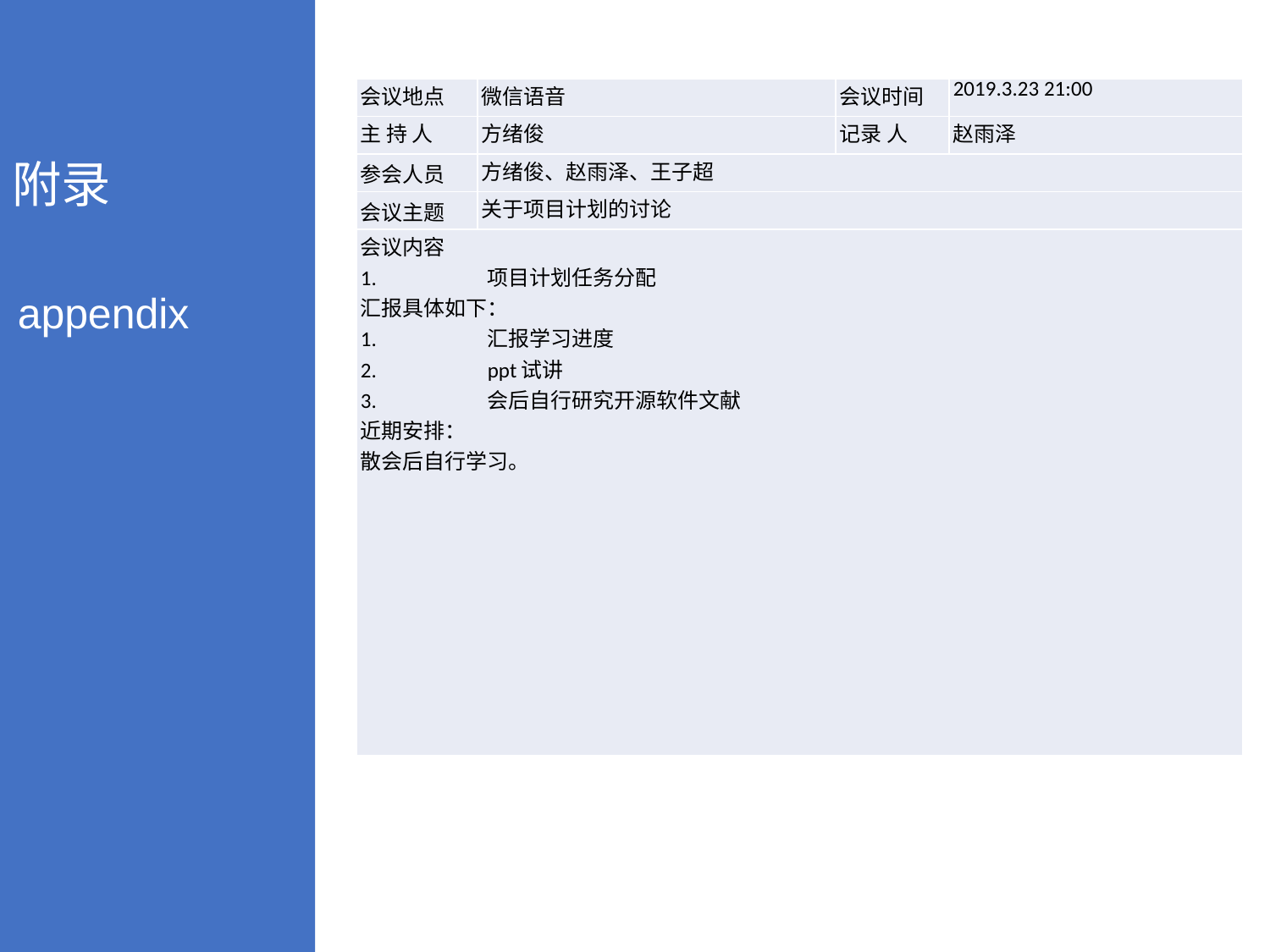

附录
appendix
| 会议地点 | 微信语音 | 会议时间 | 2019.3.23 21:00 |
| --- | --- | --- | --- |
| 主 持 人 | 方绪俊 | 记录 人 | 赵雨泽 |
| 参会人员 | 方绪俊、赵雨泽、王子超 |  |  |
| 会议主题 | 关于项目计划的讨论 |  |  |
| 会议内容 1. 项目计划任务分配 汇报具体如下： 1. 汇报学习进度 2. ppt试讲 3. 会后自行研究开源软件文献 近期安排： 散会后自行学习。 |  |  |  |